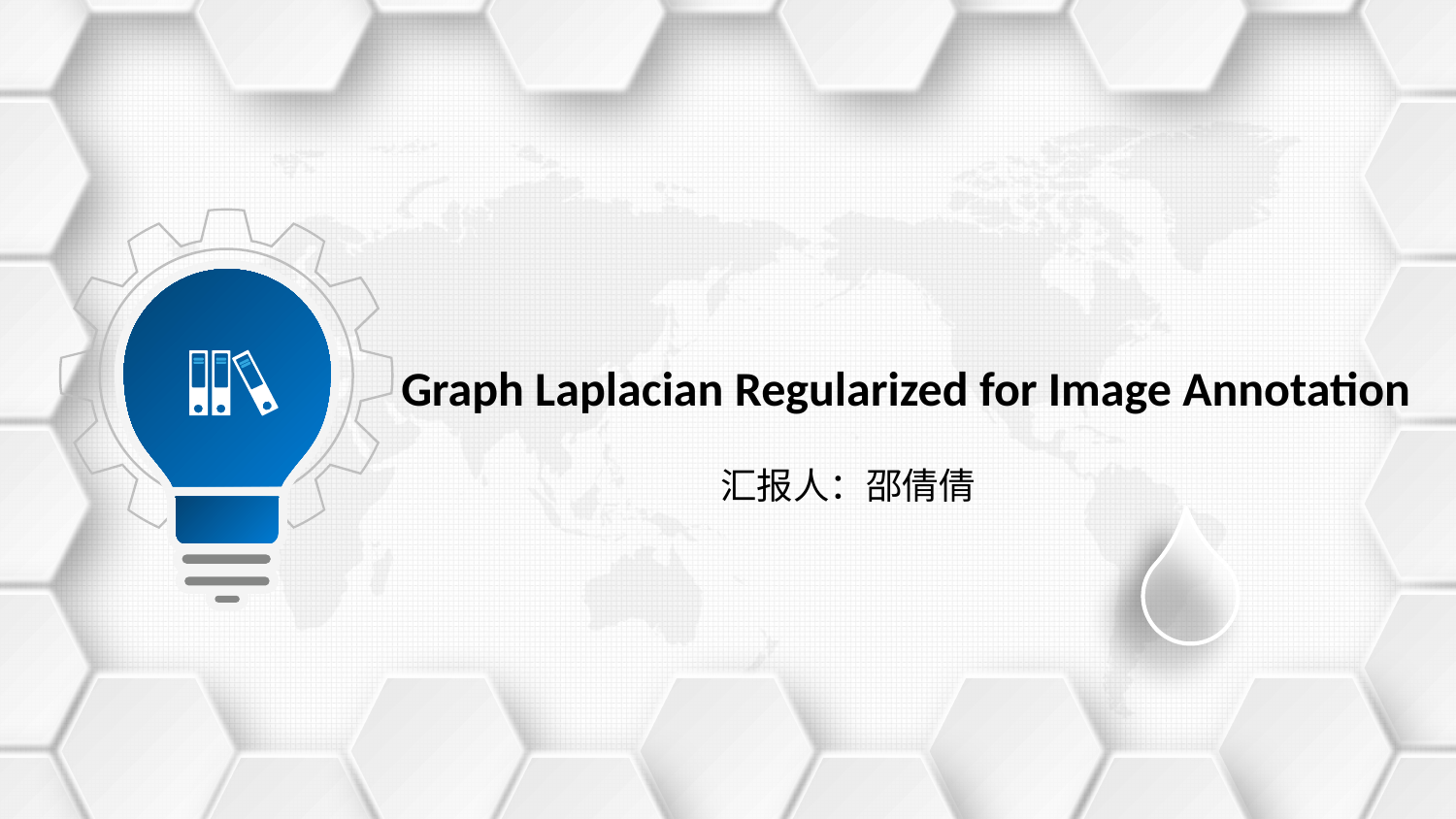

Graph Laplacian Regularized for Image Annotation

汇报人：邵倩倩